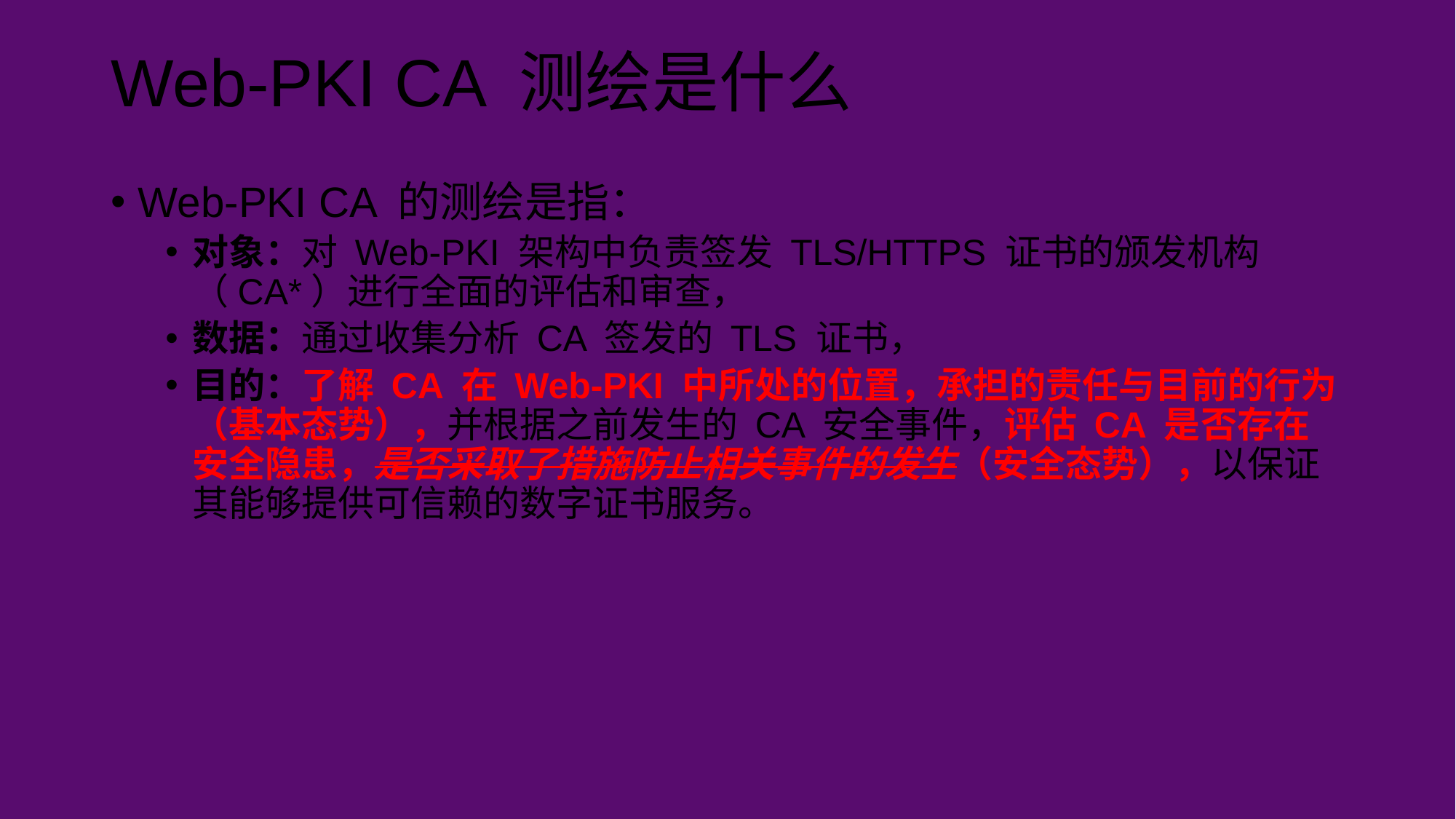

# Web-PKI CA 测绘是什么
Web-PKI CA 的测绘是指：
对象：对 Web-PKI 架构中负责签发 TLS/HTTPS 证书的颁发机构（CA*）进行全面的评估和审查，
数据：通过收集分析 CA 签发的 TLS 证书，
目的：了解 CA 在 Web-PKI 中所处的位置，承担的责任与目前的行为（基本态势），并根据之前发生的 CA 安全事件，评估 CA 是否存在安全隐患，是否采取了措施防止相关事件的发生（安全态势），以保证其能够提供可信赖的数字证书服务。